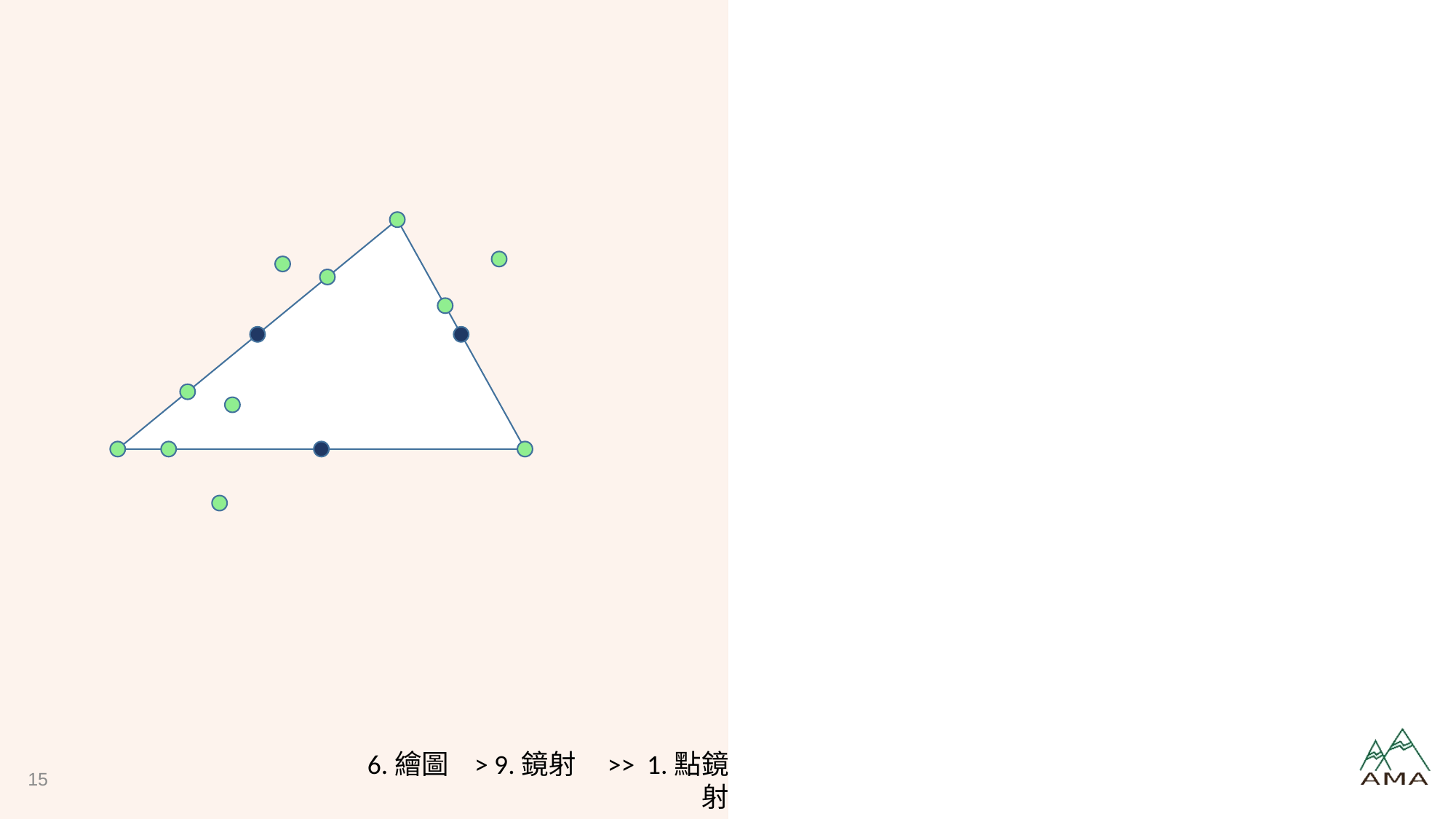

#

6.繪圖   > 9.鏡射    >>  1.點鏡射
15